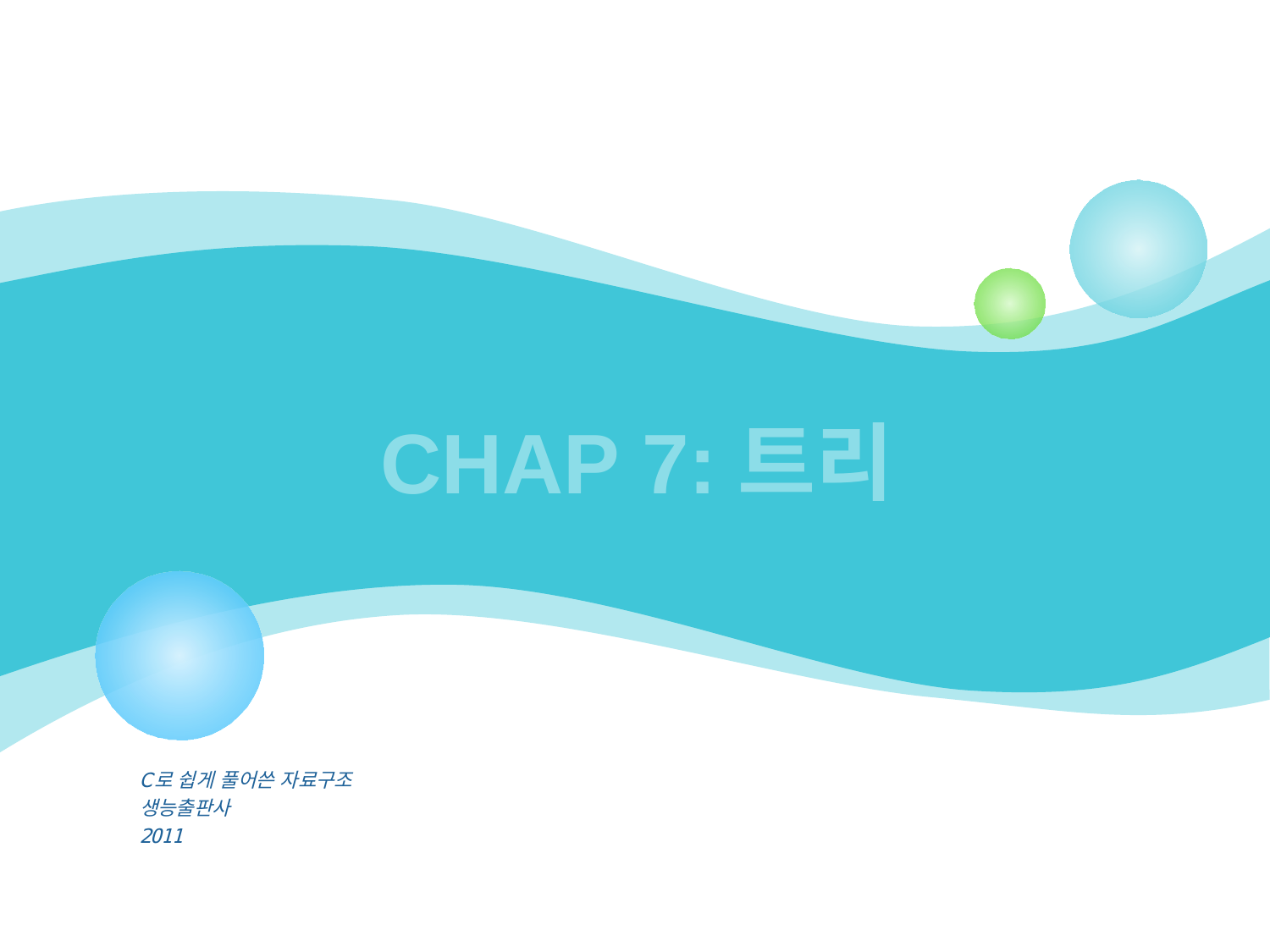

# CHAP 7:트리
C로 쉽게 풀어쓴 자료구조
생능출판사
2011